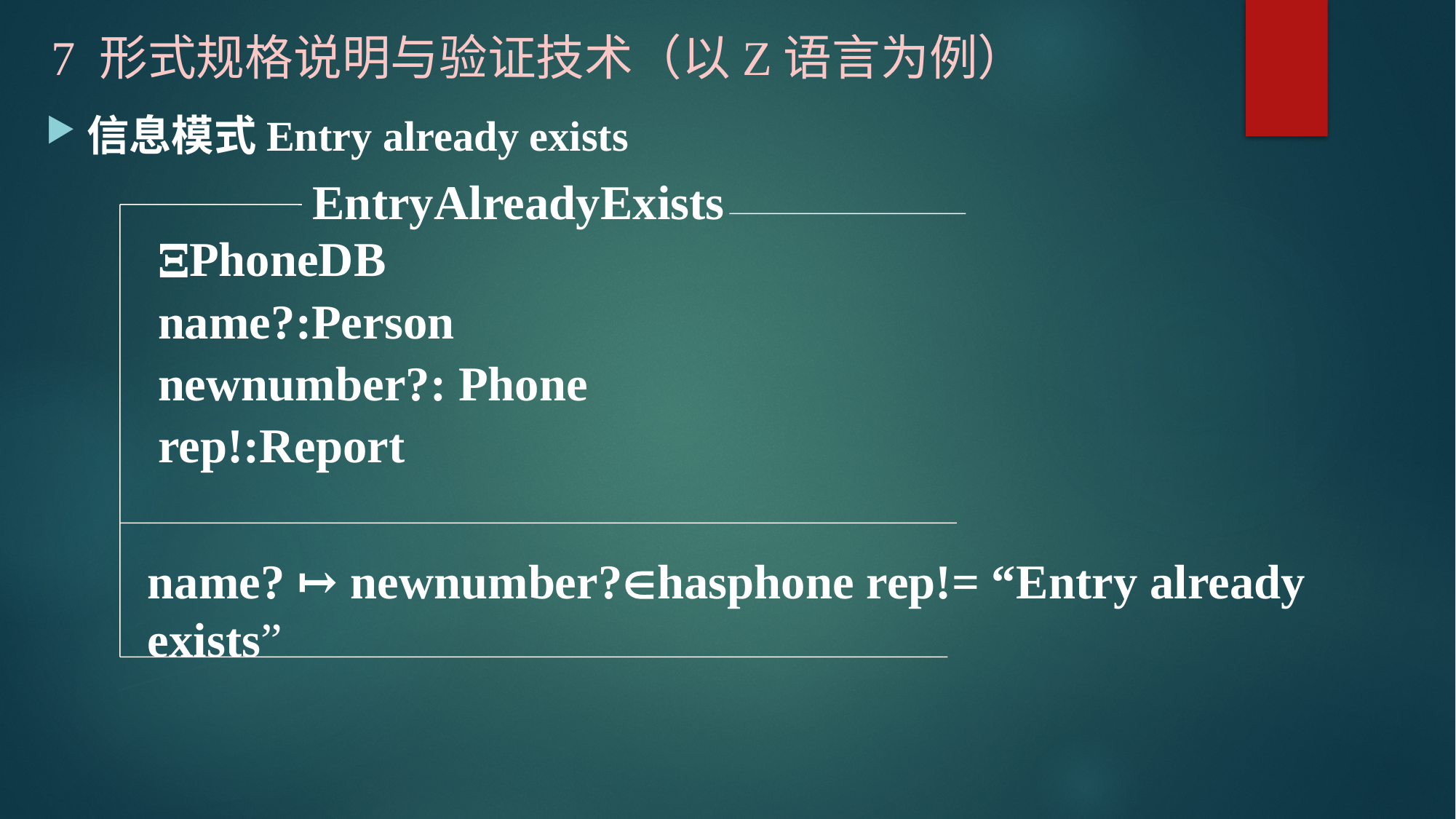

# 7 形式规格说明与验证技术（以Z语言为例）
信息模式Entry already exists
EntryAlreadyExists

ΞPhoneDB
name?:Person
newnumber?: Phone
rep!:Report

name? ↦ newnumber?∈hasphone rep!= “Entry already exists”